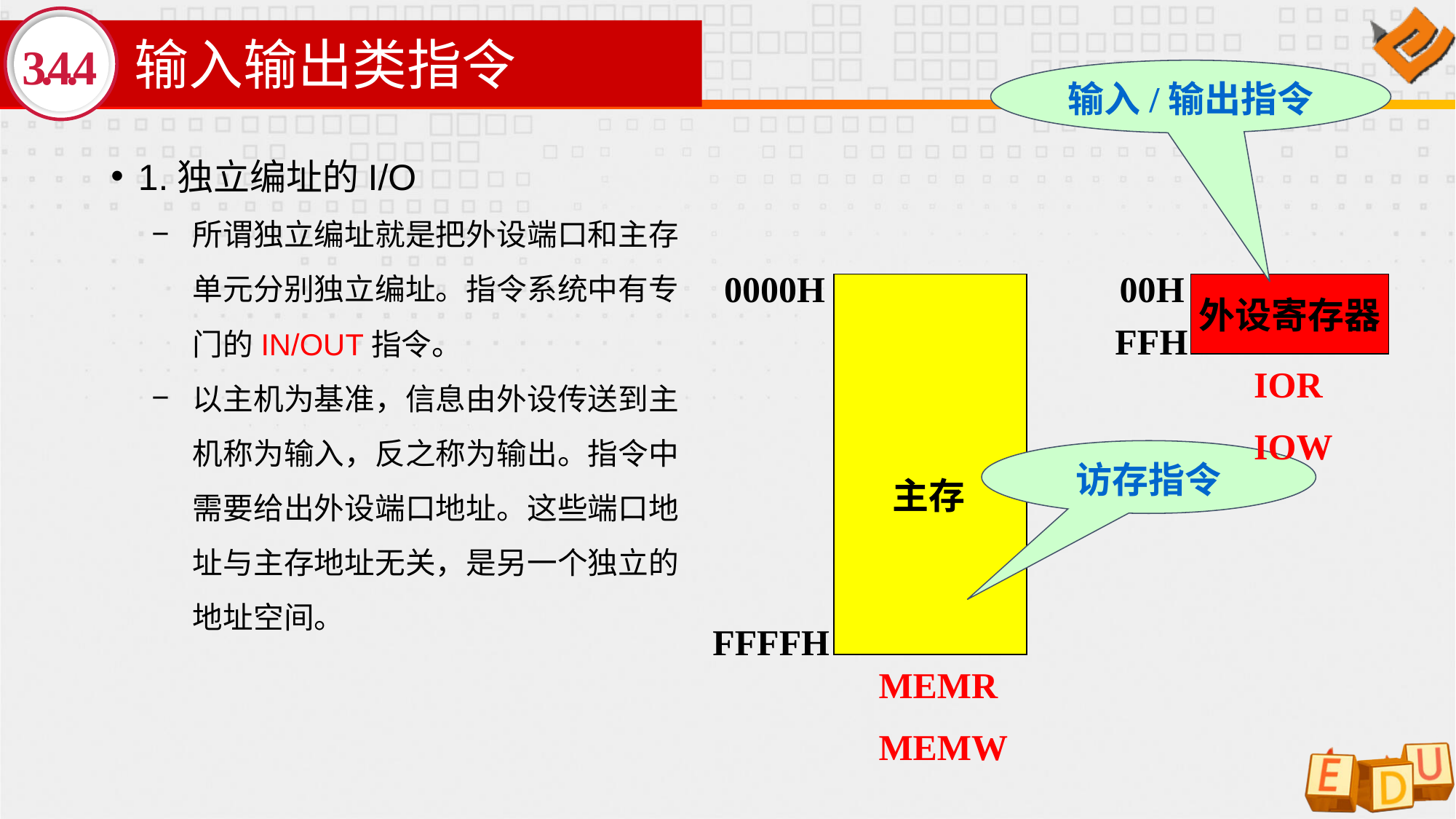

# 输入输出类指令
3.4.4
输入/输出指令
1.独立编址的I/O
所谓独立编址就是把外设端口和主存单元分别独立编址。指令系统中有专门的IN/OUT指令。
以主机为基准，信息由外设传送到主机称为输入，反之称为输出。指令中需要给出外设端口地址。这些端口地址与主存地址无关，是另一个独立的地址空间。

0000H
00H

外设寄存器
FFH
IOR
IOW
访存指令
主存
FFFFH
MEMR
MEMW